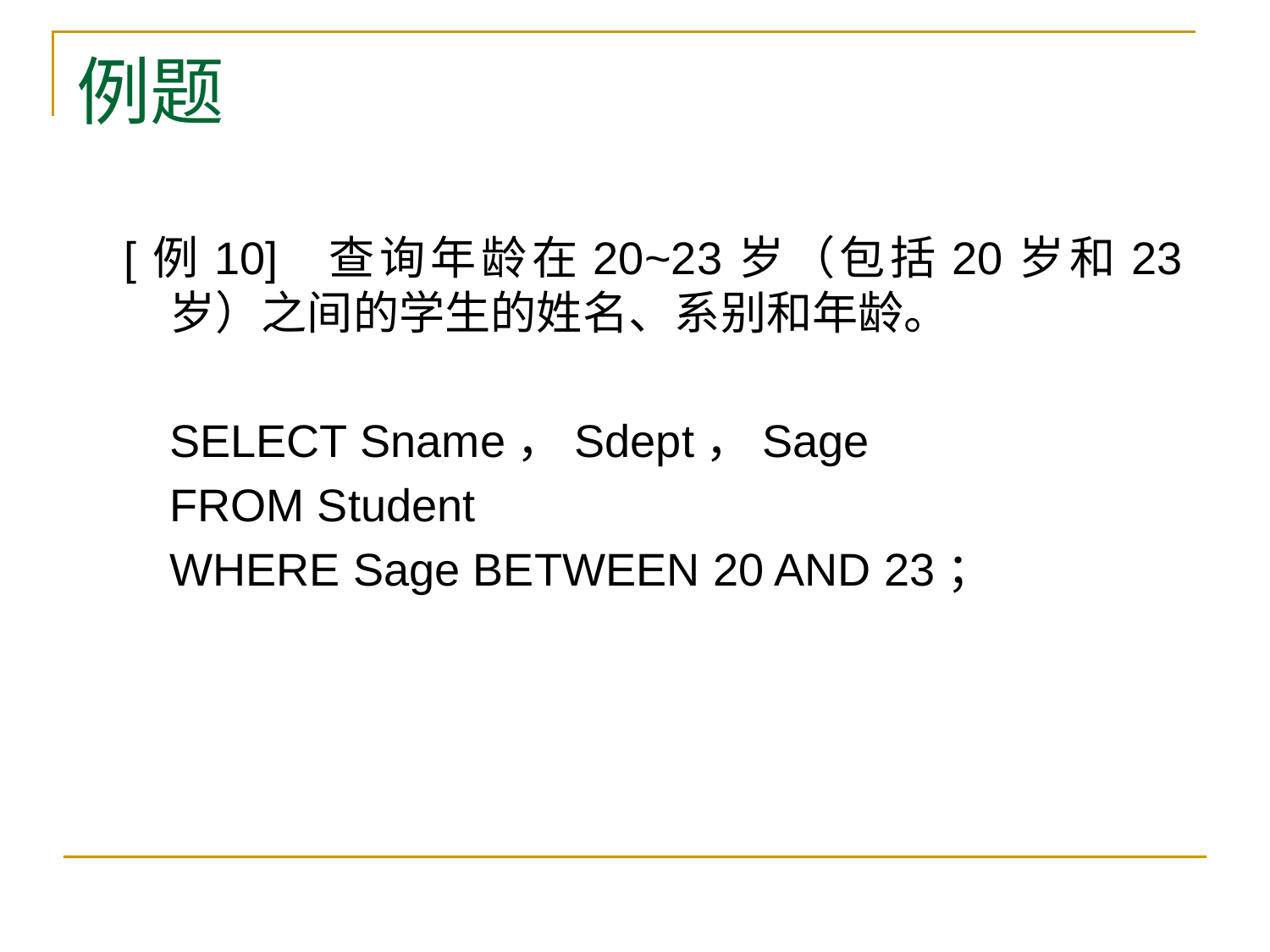

# 例题
[例10]  查询年龄在20~23岁（包括20岁和23岁）之间的学生的姓名、系别和年龄。

SELECT Sname，Sdept，Sage
FROM Student
WHERE Sage BETWEEN 20 AND 23；